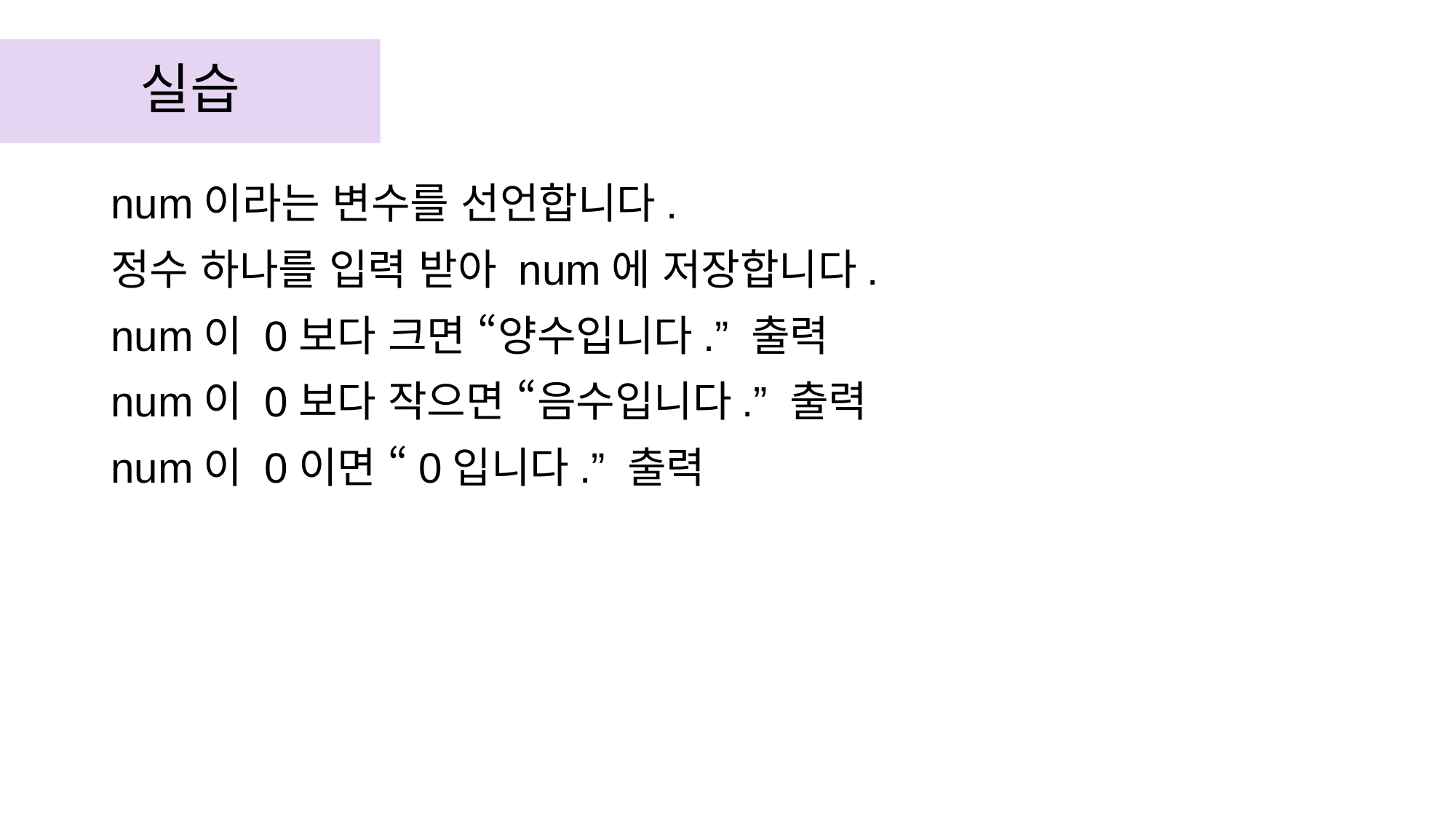

실습
num이라는 변수를 선언합니다.
정수 하나를 입력 받아 num에 저장합니다.
num이 0보다 크면 “양수입니다.” 출력
num이 0보다 작으면 “음수입니다.” 출력
num이 0이면 “0입니다.” 출력